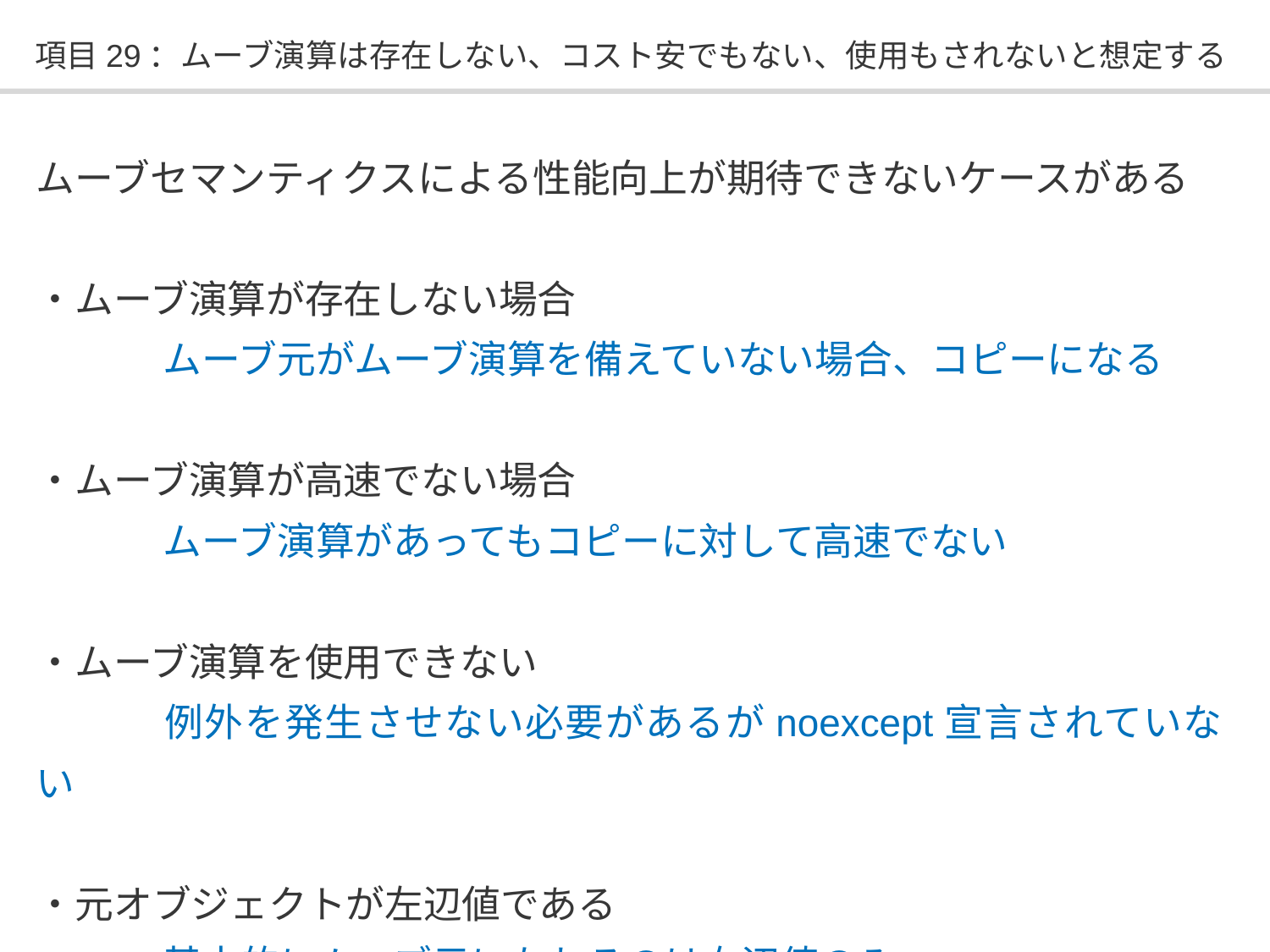

# 項目29：ムーブ演算は存在しない、コスト安でもない、使用もされないと想定する
ムーブセマンティクスによる性能向上が期待できないケースがある

・ムーブ演算が存在しない場合
	ムーブ元がムーブ演算を備えていない場合、コピーになる

・ムーブ演算が高速でない場合
	ムーブ演算があってもコピーに対して高速でない

・ムーブ演算を使用できない
	例外を発生させない必要があるがnoexcept宣言されていない

・元オブジェクトが左辺値である
	基本的にムーブ元になれるのは右辺値のみ